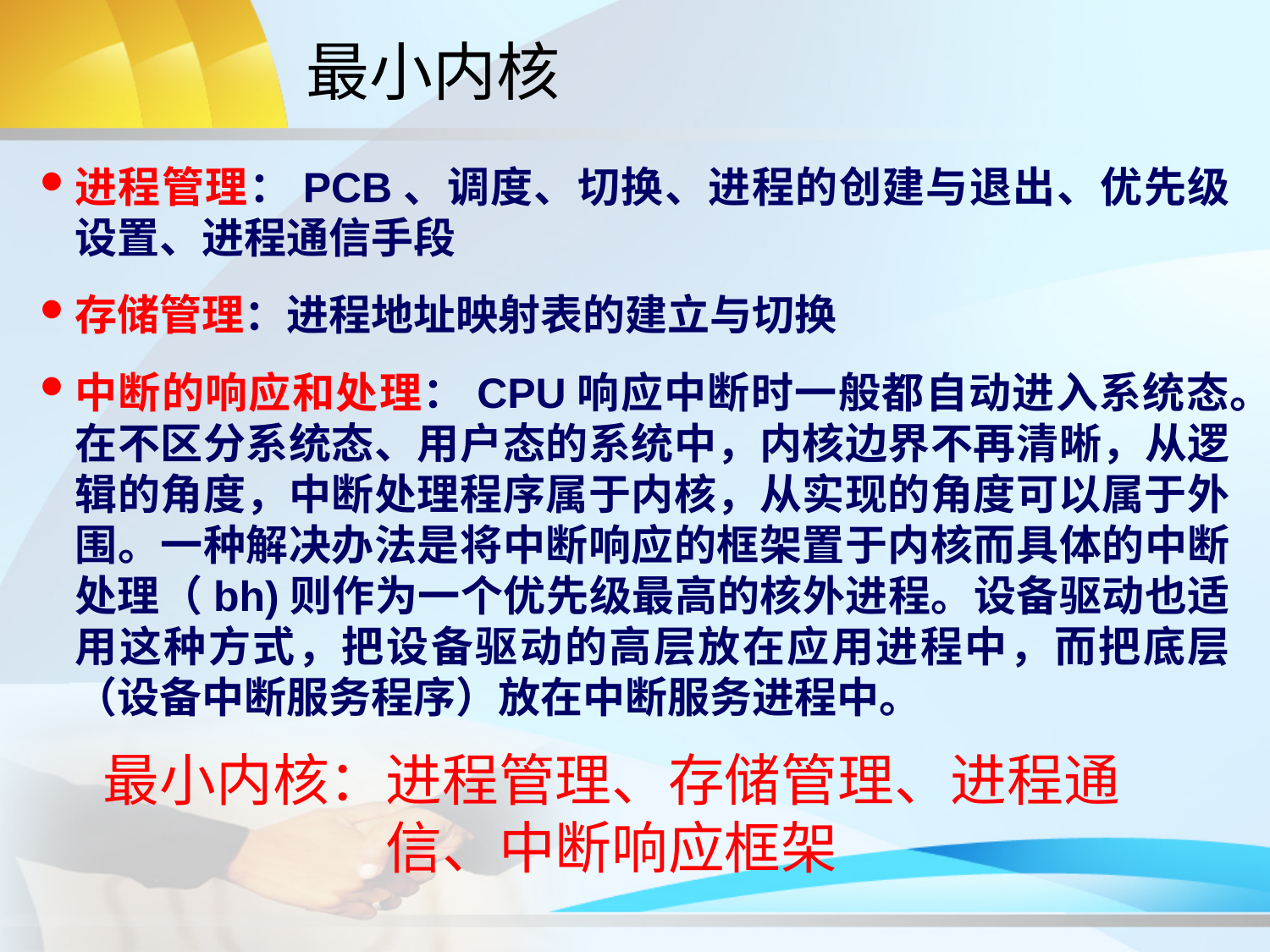

# 最小内核
进程管理：PCB、调度、切换、进程的创建与退出、优先级设置、进程通信手段
存储管理：进程地址映射表的建立与切换
中断的响应和处理：CPU响应中断时一般都自动进入系统态。在不区分系统态、用户态的系统中，内核边界不再清晰，从逻辑的角度，中断处理程序属于内核，从实现的角度可以属于外围。一种解决办法是将中断响应的框架置于内核而具体的中断处理（bh)则作为一个优先级最高的核外进程。设备驱动也适用这种方式，把设备驱动的高层放在应用进程中，而把底层（设备中断服务程序）放在中断服务进程中。
最小内核：进程管理、存储管理、进程通信、中断响应框架